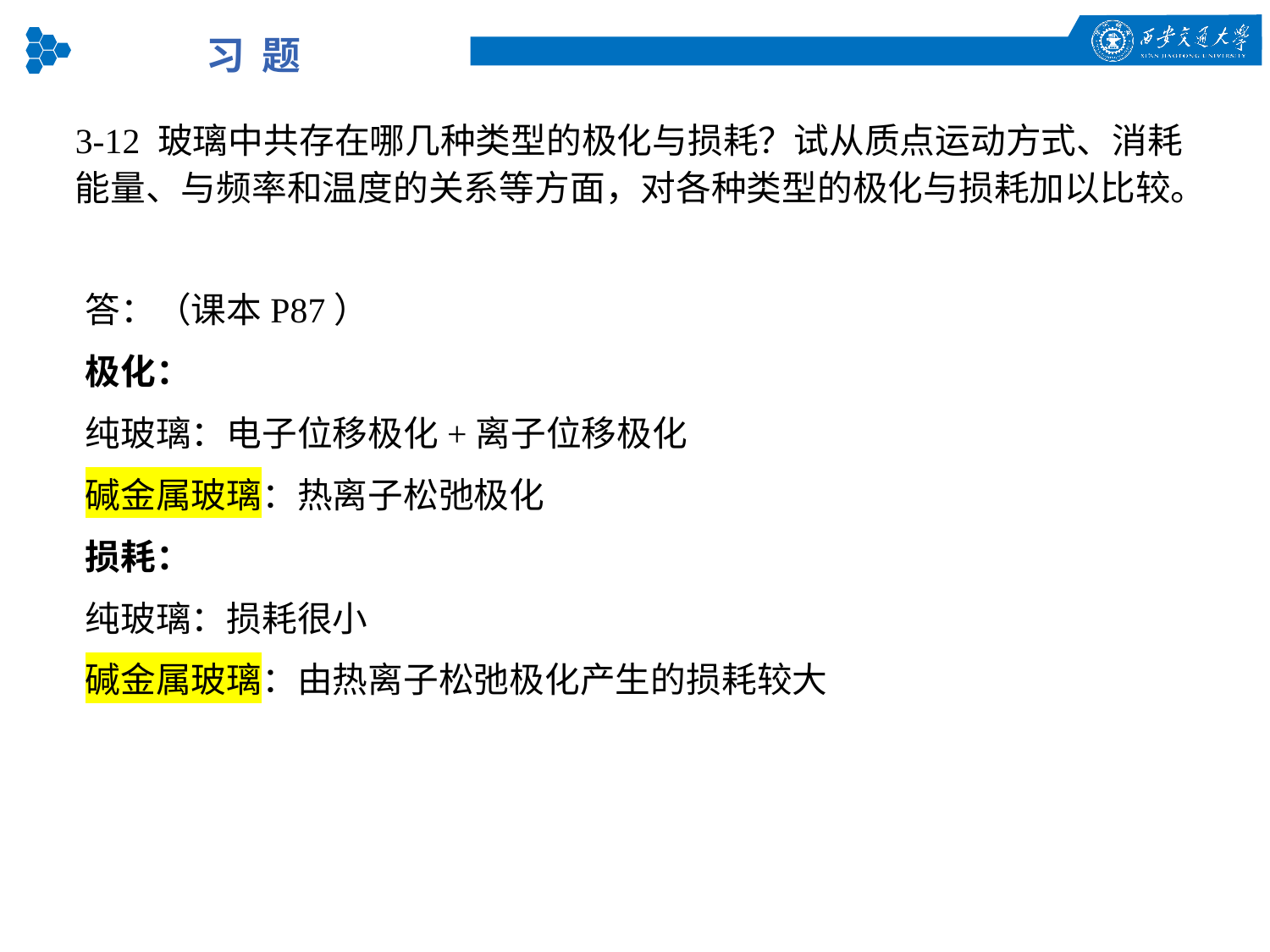

习  题
3-12 玻璃中共存在哪几种类型的极化与损耗？试从质点运动方式、消耗能量、与频率和温度的关系等方面，对各种类型的极化与损耗加以比较。
答：（课本P87）
极化：
纯玻璃：电子位移极化+离子位移极化
碱金属玻璃：热离子松弛极化
损耗：
纯玻璃：损耗很小
碱金属玻璃：由热离子松弛极化产生的损耗较大